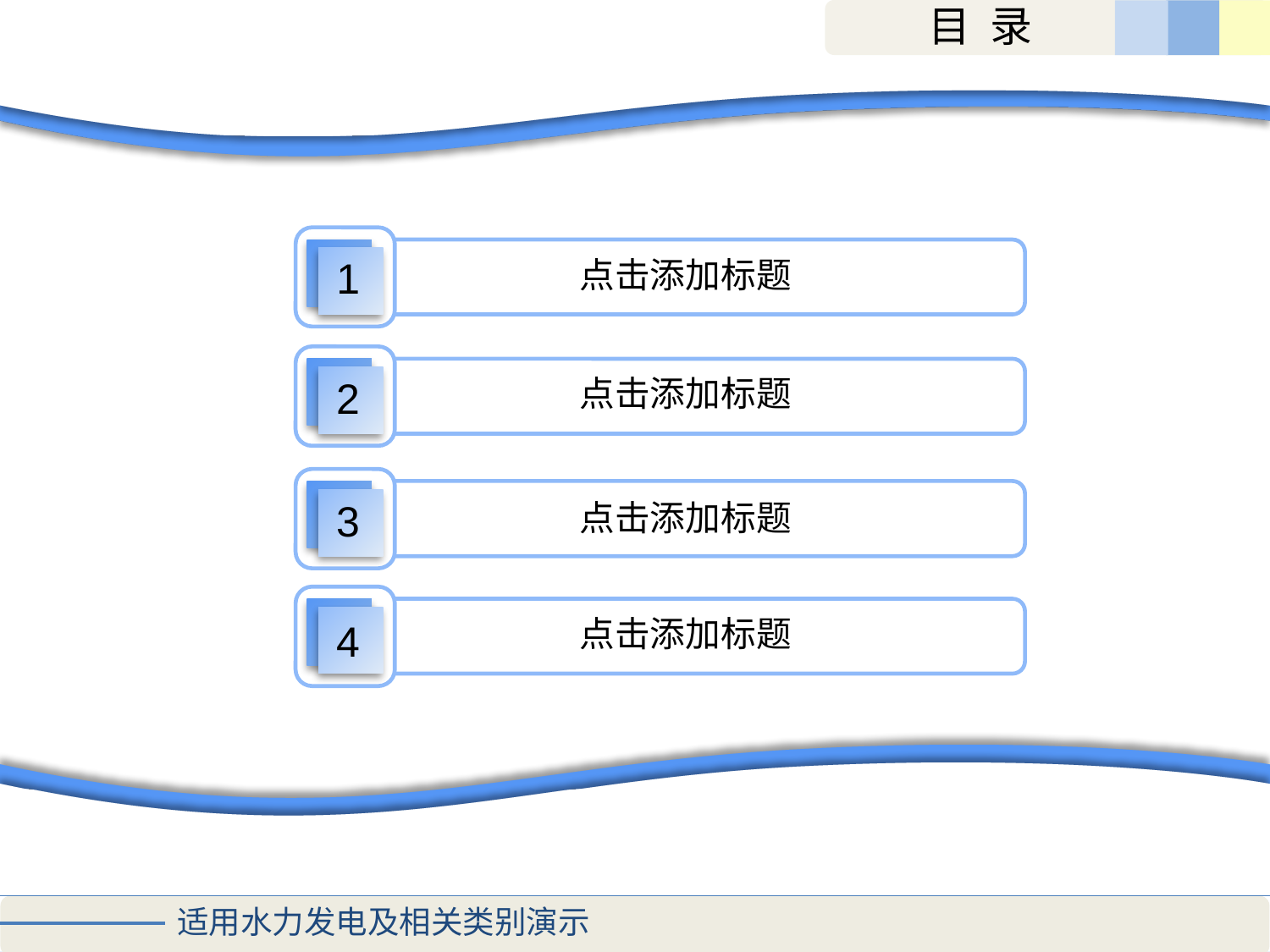

目  录

1
点击添加标题

点击添加标题
2

3

点击添加标题

点击添加标题

4